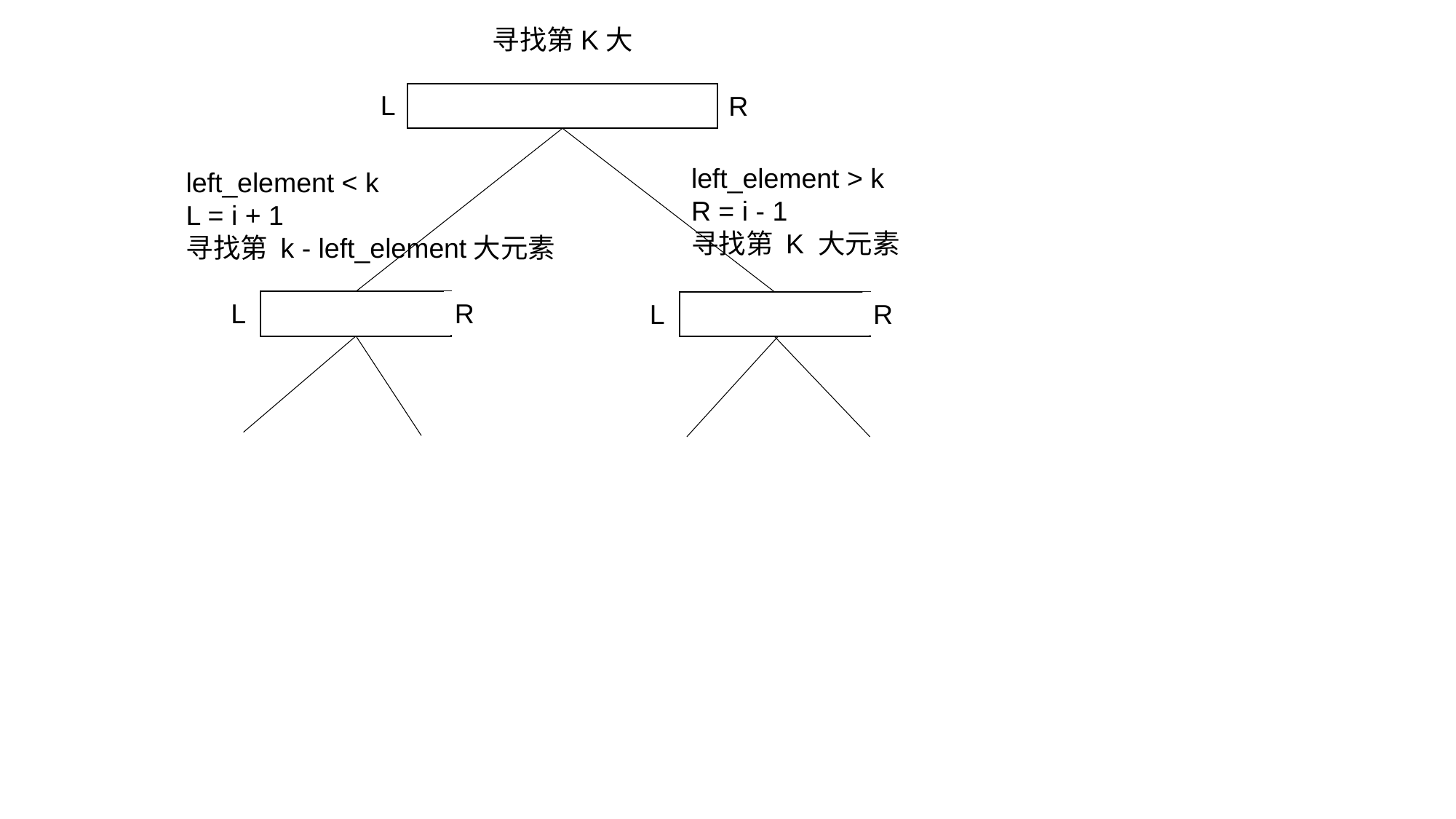

寻找第K大
L
i
R
left_element > k
R = i - 1
寻找第 K 大元素
left_element < k
L = i + 1
寻找第 k - left_element大元素
L

R
L

R